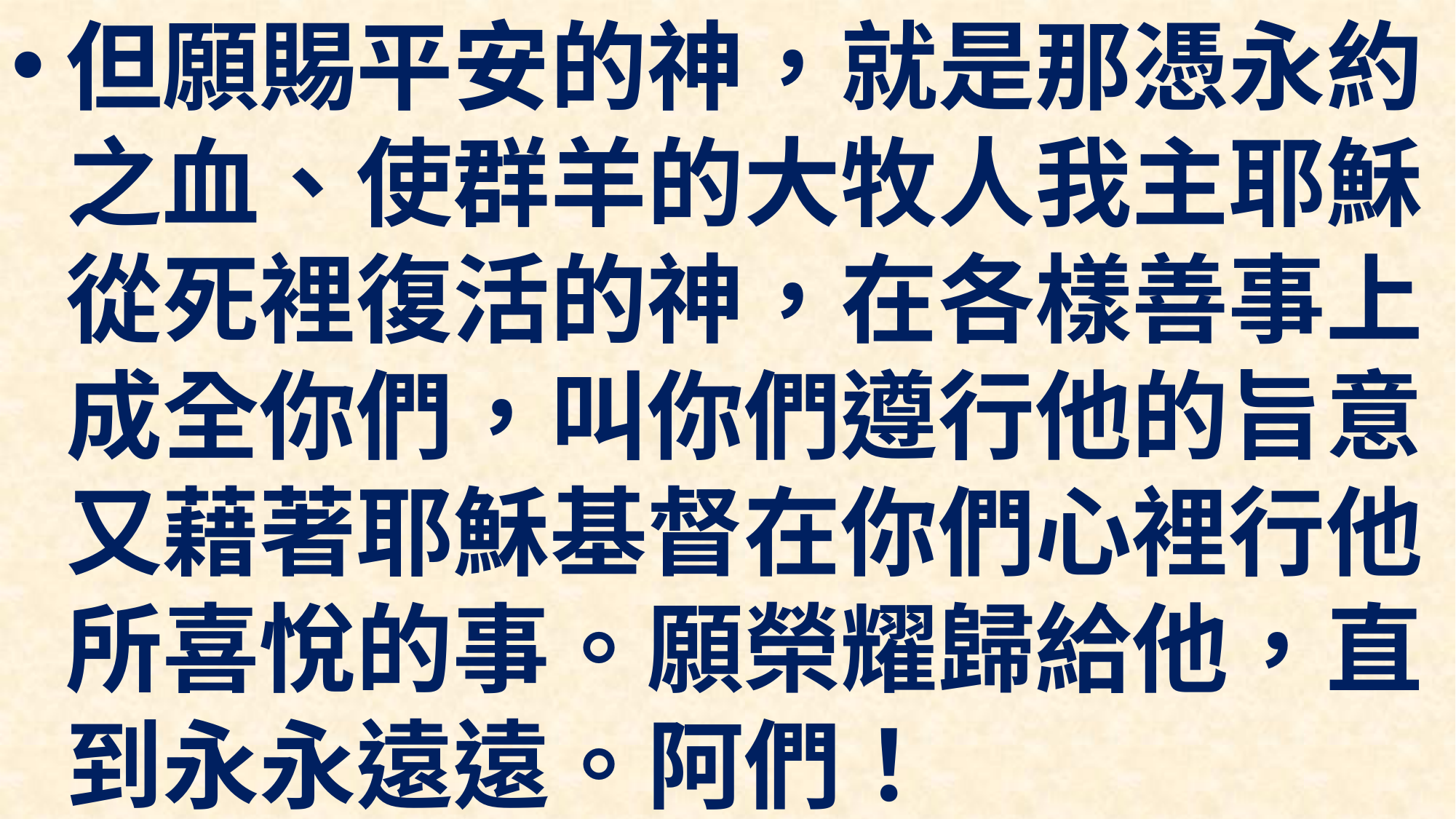

但願賜平安的神，就是那憑永約之血、使群羊的大牧人我主耶穌從死裡復活的神，在各樣善事上成全你們，叫你們遵行他的旨意；又藉著耶穌基督在你們心裡行他所喜悅的事。願榮耀歸給他，直到永永遠遠。阿們！